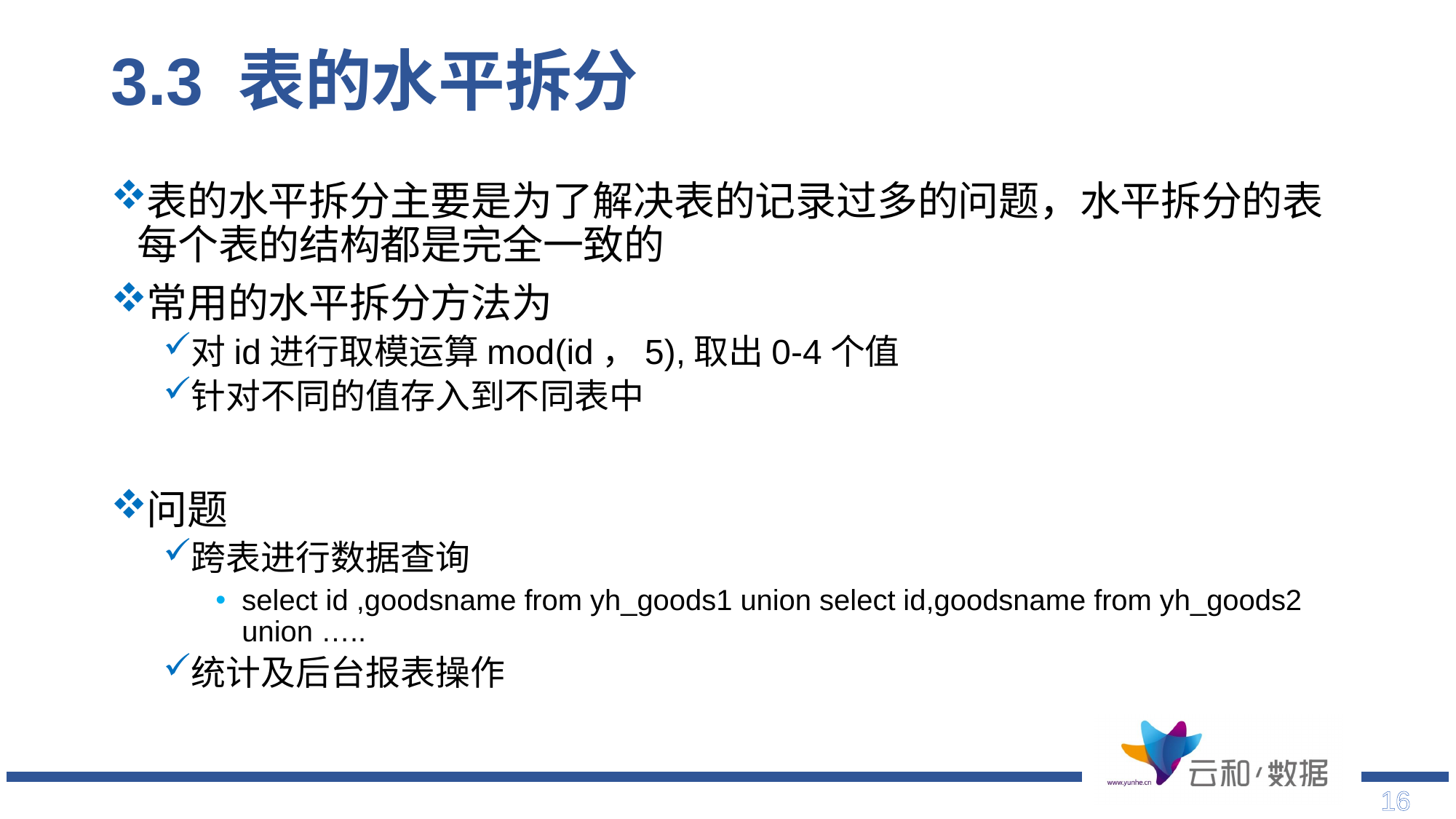

# 3.3 表的水平拆分
表的水平拆分主要是为了解决表的记录过多的问题，水平拆分的表每个表的结构都是完全一致的
常用的水平拆分方法为
对id进行取模运算mod(id，5),取出0-4个值
针对不同的值存入到不同表中

问题
跨表进行数据查询
select id ,goodsname from yh_goods1 union select id,goodsname from yh_goods2 union …..
统计及后台报表操作